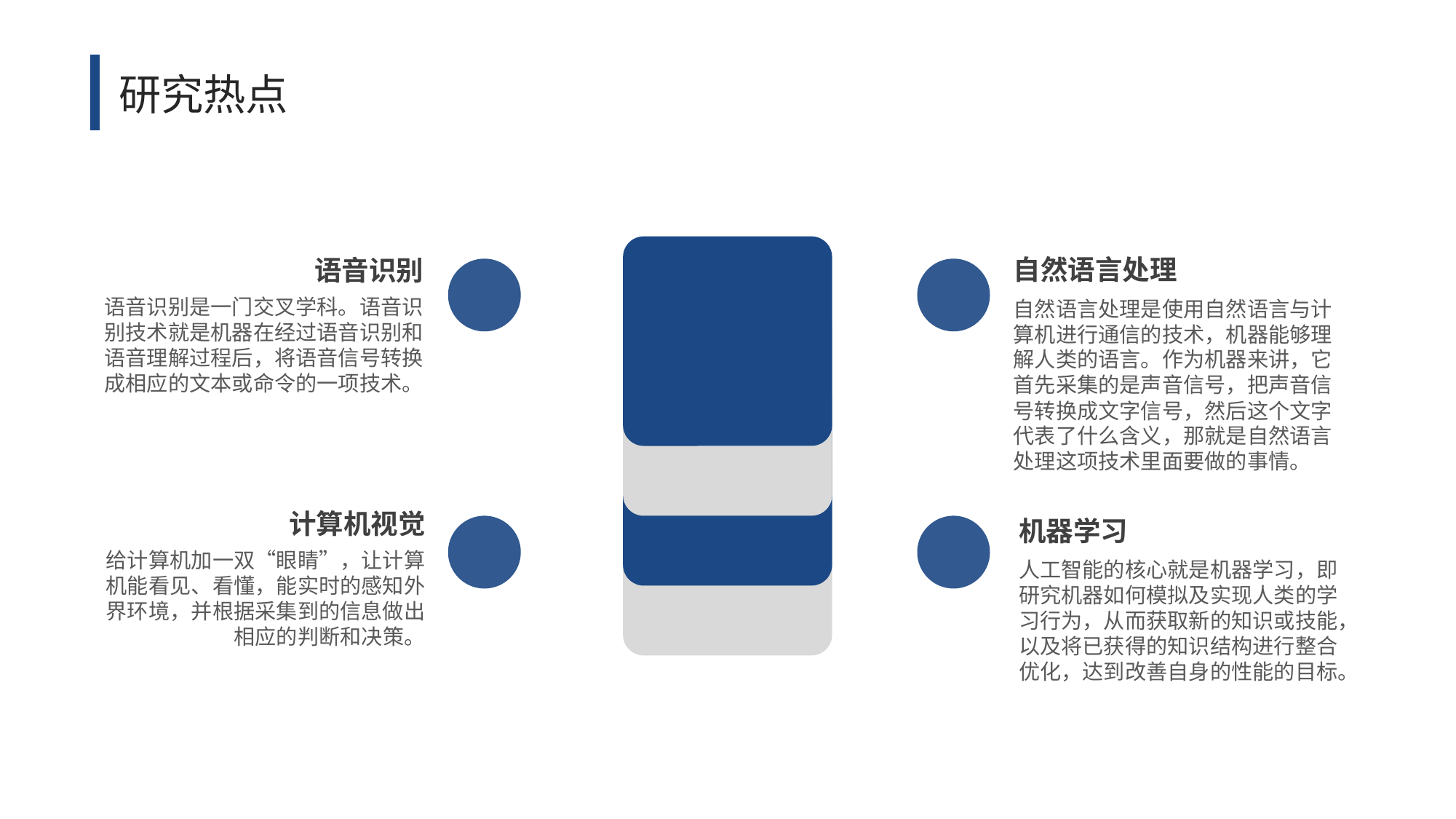

研究热点

自然语言处理
语音识别

语音识别是一门交叉学科。语音识别技术就是机器在经过语音识别和语音理解过程后，将语音信号转换成相应的文本或命令的一项技术。
自然语言处理是使用自然语言与计算机进行通信的技术，机器能够理解人类的语言。作为机器来讲，它首先采集的是声音信号，把声音信号转换成文字信号，然后这个文字代表了什么含义，那就是自然语言处理这项技术里面要做的事情。

计算机视觉
机器学习

给计算机加一双“眼睛”，让计算机能看见、看懂，能实时的感知外界环境，并根据采集到的信息做出相应的判断和决策。
人工智能的核心就是机器学习，即研究机器如何模拟及实现人类的学习行为，从而获取新的知识或技能，以及将已获得的知识结构进行整合优化，达到改善自身的性能的目标。